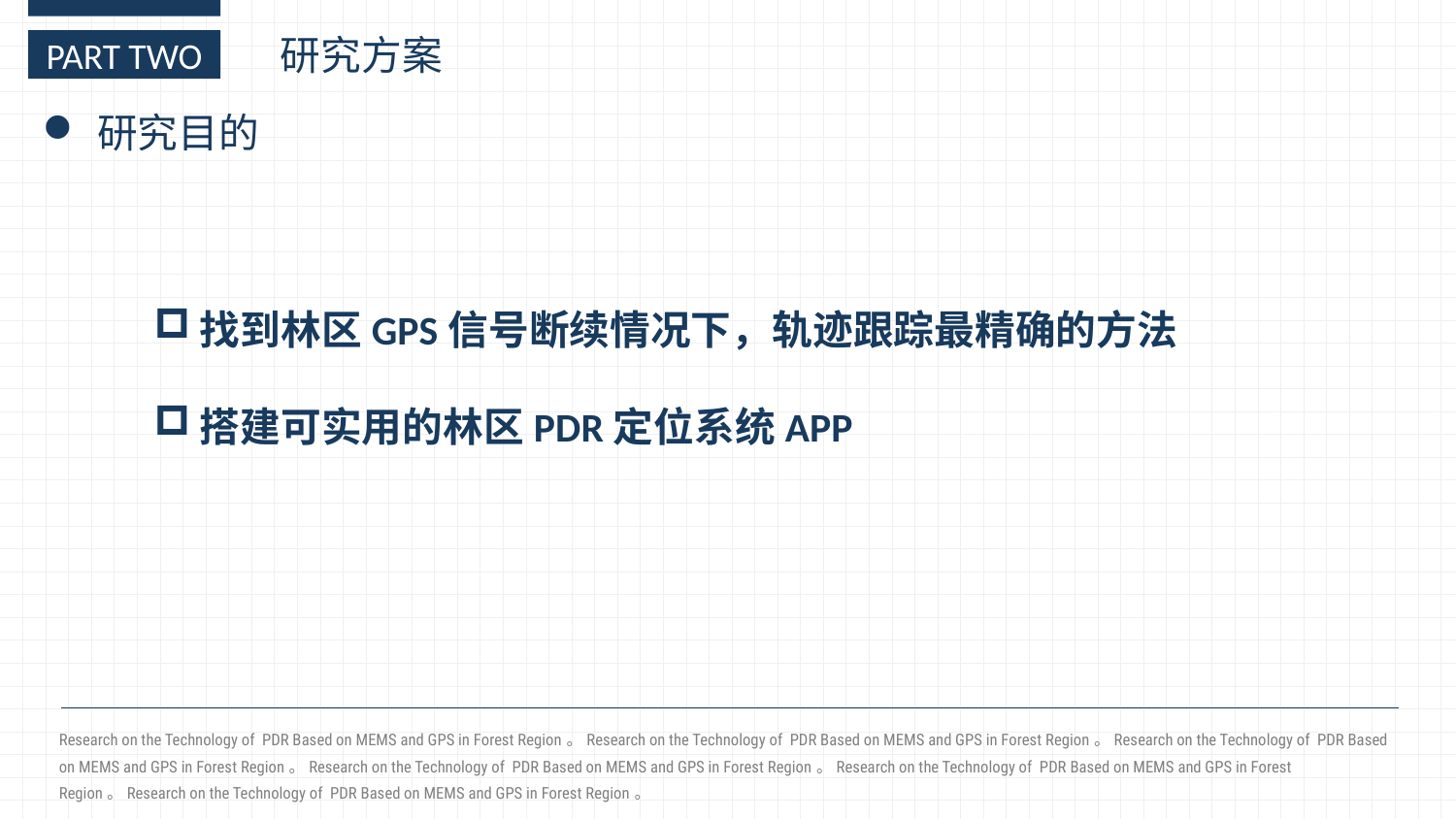

研究方案
PART TWO
研究目的
找到林区GPS信号断续情况下，轨迹跟踪最精确的方法
搭建可实用的林区PDR定位系统APP
Research on the Technology of  PDR Based on MEMS and GPS in Forest Region。Research on the Technology of  PDR Based on MEMS and GPS in Forest Region。Research on the Technology of  PDR Based on MEMS and GPS in Forest Region。Research on the Technology of  PDR Based on MEMS and GPS in Forest Region。Research on the Technology of  PDR Based on MEMS and GPS in Forest Region。Research on the Technology of  PDR Based on MEMS and GPS in Forest Region。